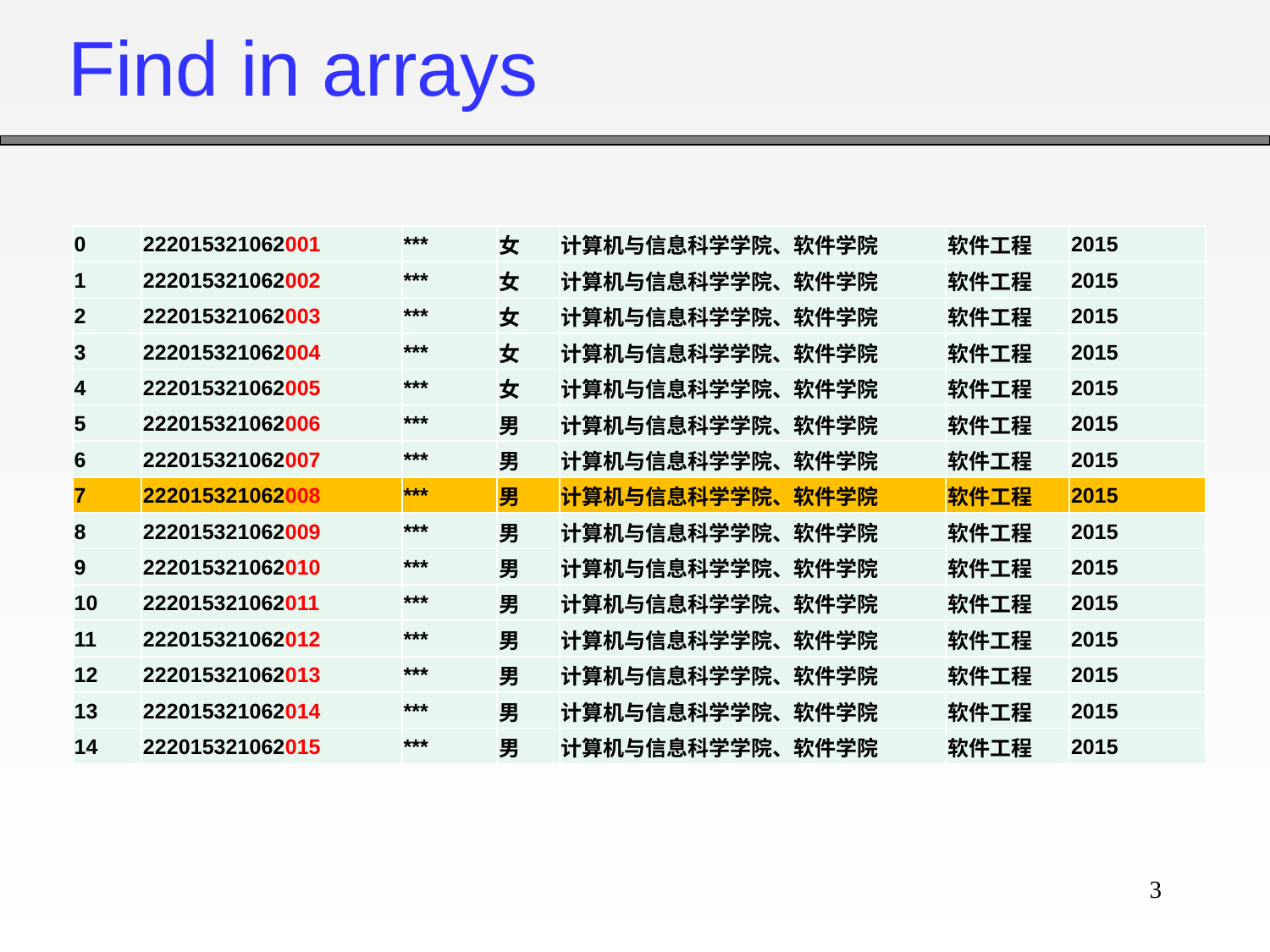

# Find in arrays
| 0 | 222015321062001 | \*\*\* | 女 | 计算机与信息科学学院、软件学院 | 软件工程 | 2015 |
| --- | --- | --- | --- | --- | --- | --- |
| 1 | 222015321062002 | \*\*\* | 女 | 计算机与信息科学学院、软件学院 | 软件工程 | 2015 |
| 2 | 222015321062003 | \*\*\* | 女 | 计算机与信息科学学院、软件学院 | 软件工程 | 2015 |
| 3 | 222015321062004 | \*\*\* | 女 | 计算机与信息科学学院、软件学院 | 软件工程 | 2015 |
| 4 | 222015321062005 | \*\*\* | 女 | 计算机与信息科学学院、软件学院 | 软件工程 | 2015 |
| 5 | 222015321062006 | \*\*\* | 男 | 计算机与信息科学学院、软件学院 | 软件工程 | 2015 |
| 6 | 222015321062007 | \*\*\* | 男 | 计算机与信息科学学院、软件学院 | 软件工程 | 2015 |
| 7 | 222015321062008 | \*\*\* | 男 | 计算机与信息科学学院、软件学院 | 软件工程 | 2015 |
| 8 | 222015321062009 | \*\*\* | 男 | 计算机与信息科学学院、软件学院 | 软件工程 | 2015 |
| 9 | 222015321062010 | \*\*\* | 男 | 计算机与信息科学学院、软件学院 | 软件工程 | 2015 |
| 10 | 222015321062011 | \*\*\* | 男 | 计算机与信息科学学院、软件学院 | 软件工程 | 2015 |
| 11 | 222015321062012 | \*\*\* | 男 | 计算机与信息科学学院、软件学院 | 软件工程 | 2015 |
| 12 | 222015321062013 | \*\*\* | 男 | 计算机与信息科学学院、软件学院 | 软件工程 | 2015 |
| 13 | 222015321062014 | \*\*\* | 男 | 计算机与信息科学学院、软件学院 | 软件工程 | 2015 |
| 14 | 222015321062015 | \*\*\* | 男 | 计算机与信息科学学院、软件学院 | 软件工程 | 2015 |
3